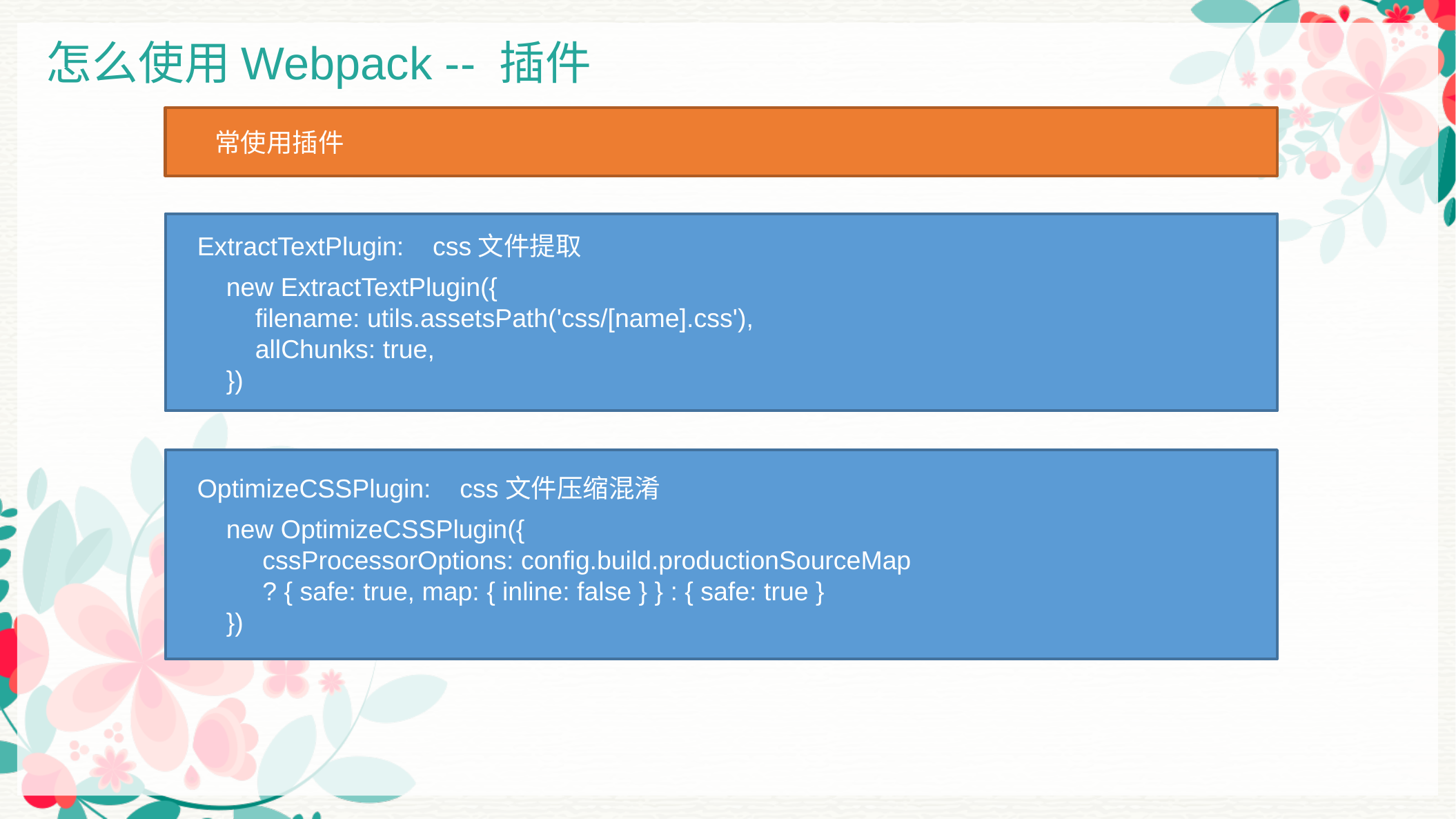

怎么使用Webpack -- 插件
    常使用插件
   ExtractTextPlugin:    css文件提取

       new ExtractTextPlugin({
           filename: utils.assetsPath('css/[name].css'),
           allChunks: true,
       })
   OptimizeCSSPlugin:    css文件压缩混淆

       new OptimizeCSSPlugin({
            cssProcessorOptions: config.build.productionSourceMap
            ? { safe: true, map: { inline: false } } : { safe: true }
       })